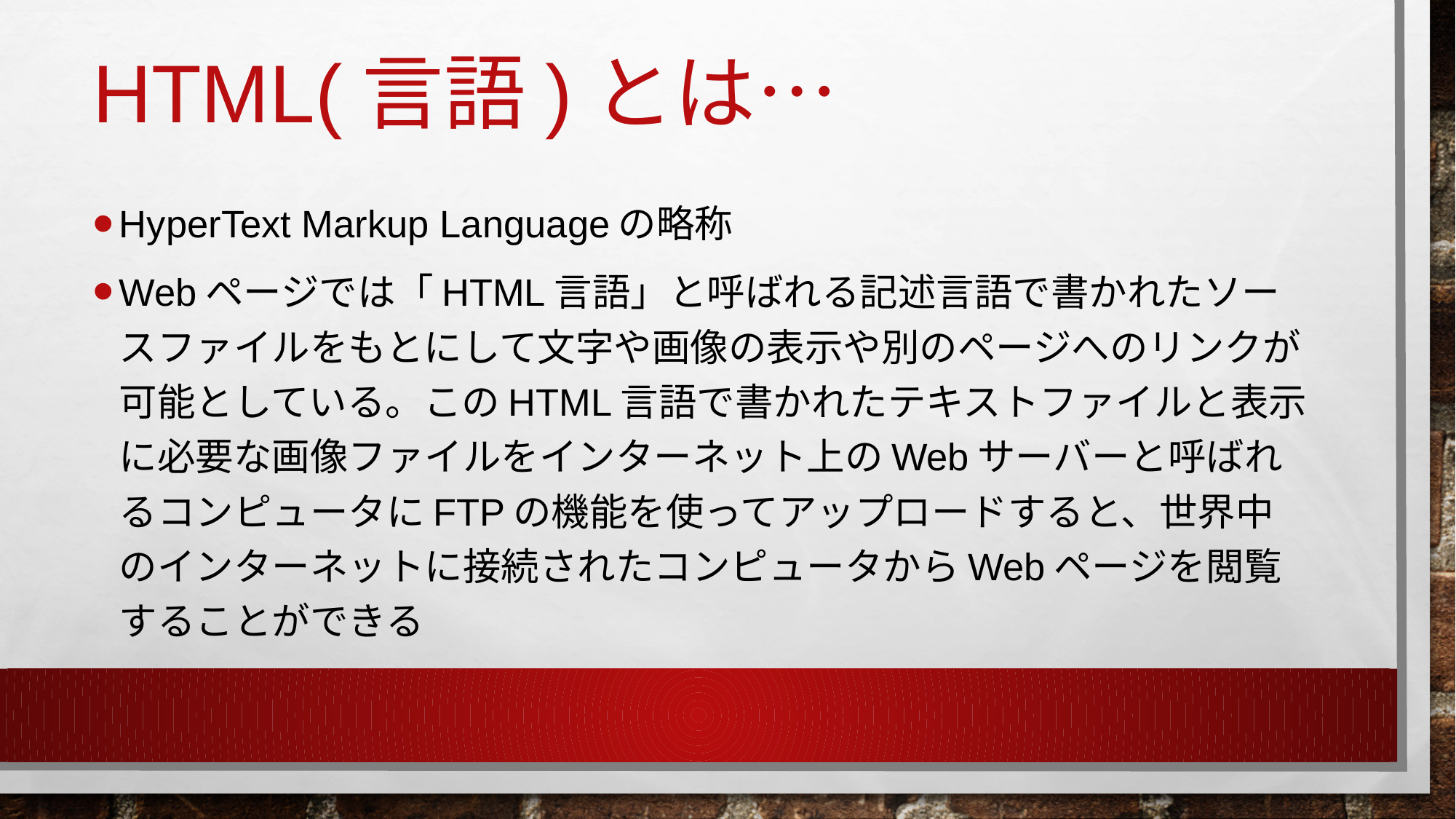

# HTML(言語)とは…
HyperText Markup Languageの略称
Webページでは「HTML言語」と呼ばれる記述言語で書かれたソースファイルをもとにして文字や画像の表示や別のページへのリンクが可能としている。このHTML言語で書かれたテキストファイルと表示に必要な画像ファイルをインターネット上のWebサーバーと呼ばれるコンピュータにFTPの機能を使ってアップロードすると、世界中のインターネットに接続されたコンピュータからWebページを閲覧することができる